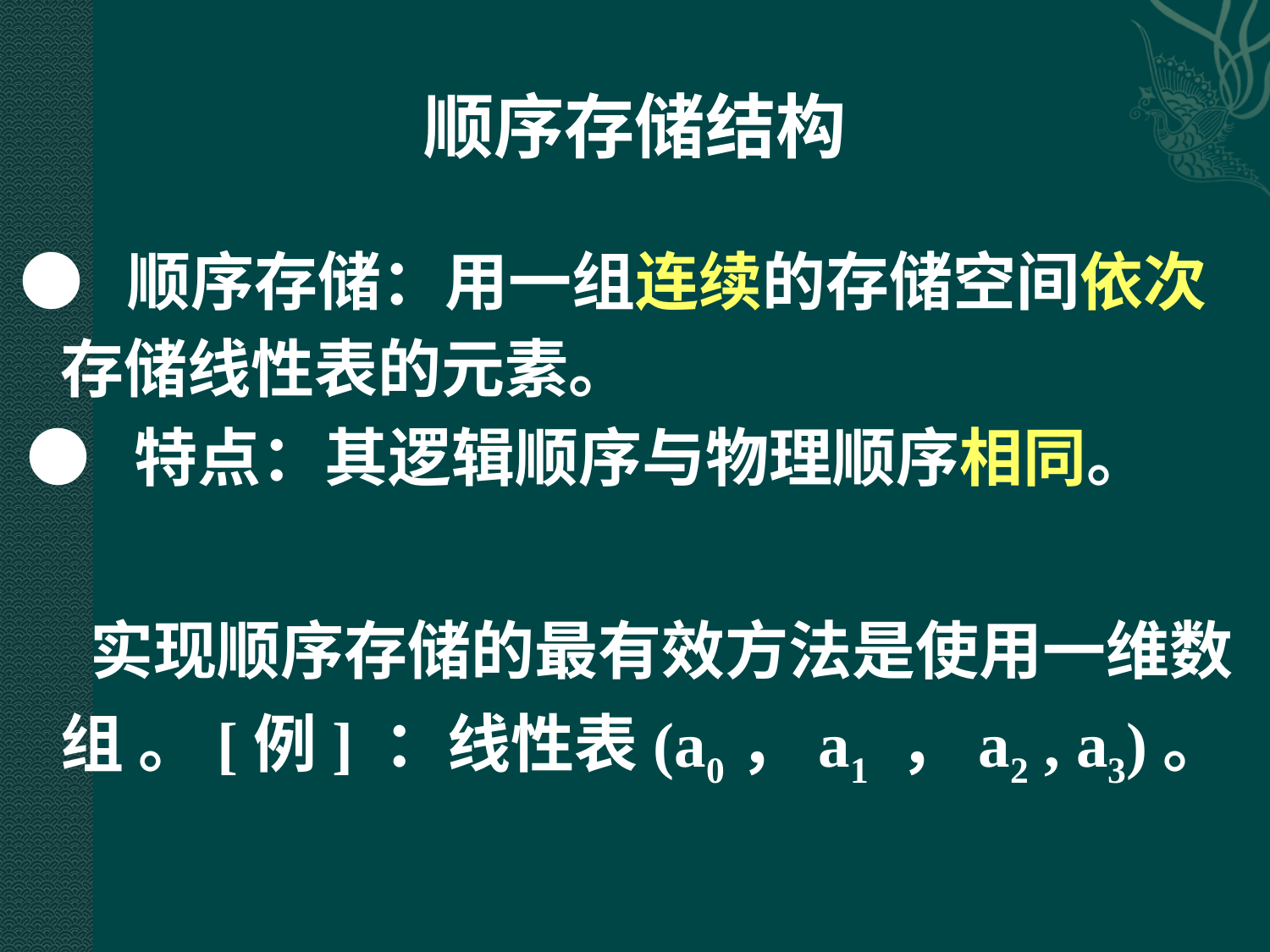

顺序存储结构

 ●  顺序存储：用一组连续的存储空间依次存储线性表的元素。
 ●  特点：其逻辑顺序与物理顺序相同。

	 实现顺序存储的最有效方法是使用一维数组 。[例] ：线性表(a0，a1 ，a2 , a3)。